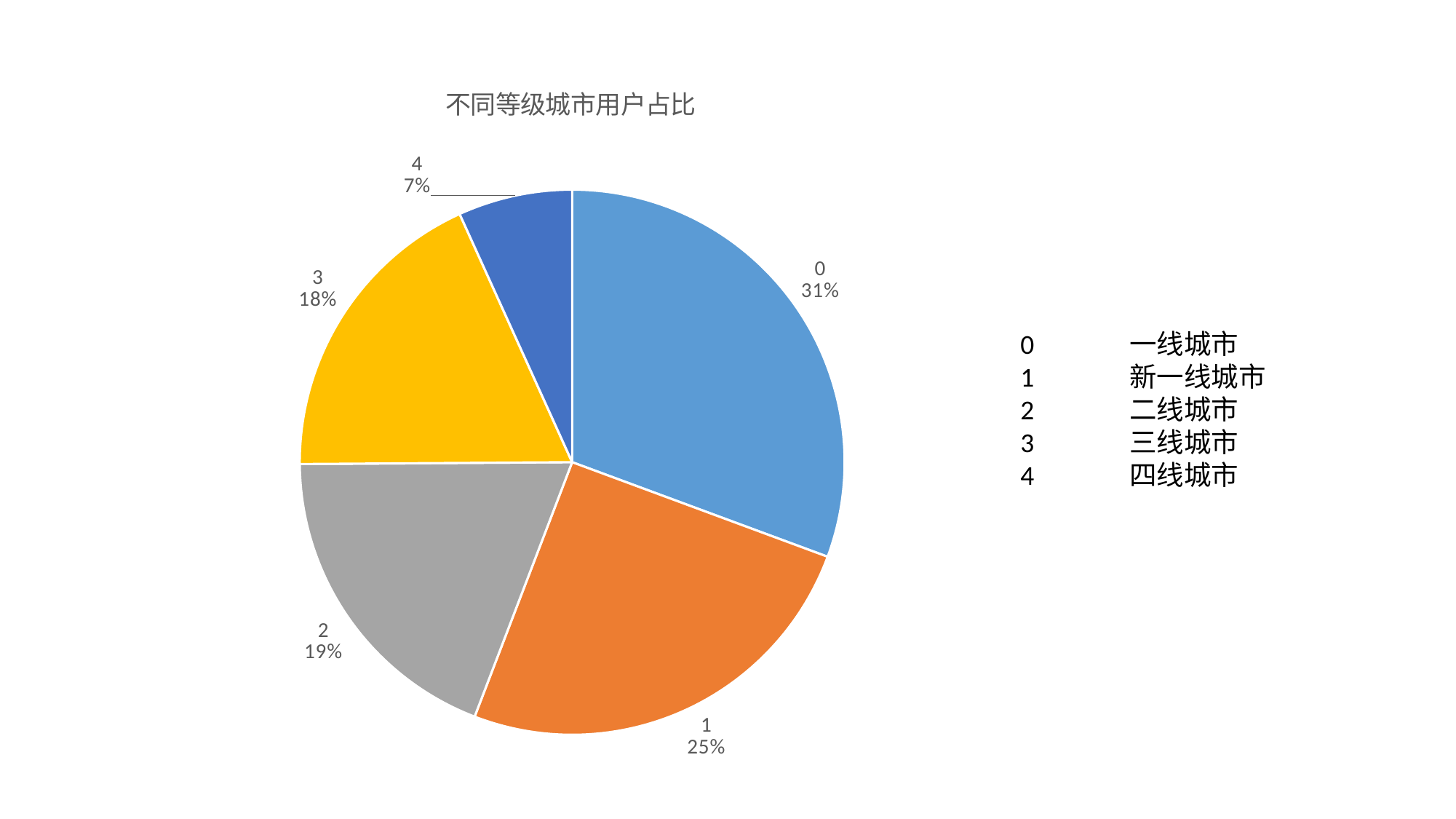

### Chart: 不同等级城市用户占比

| Category | 汇总 |
|---|---|
| 0 | 315166.0 |
| 1 | 259105.0 |
| 2 | 196051.0 |
| 3 | 188542.0 |
| 4 | 69738.0 |
| (空白) | None |
0	一线城市
1	新一线城市
2	二线城市
3	三线城市
4	四线城市